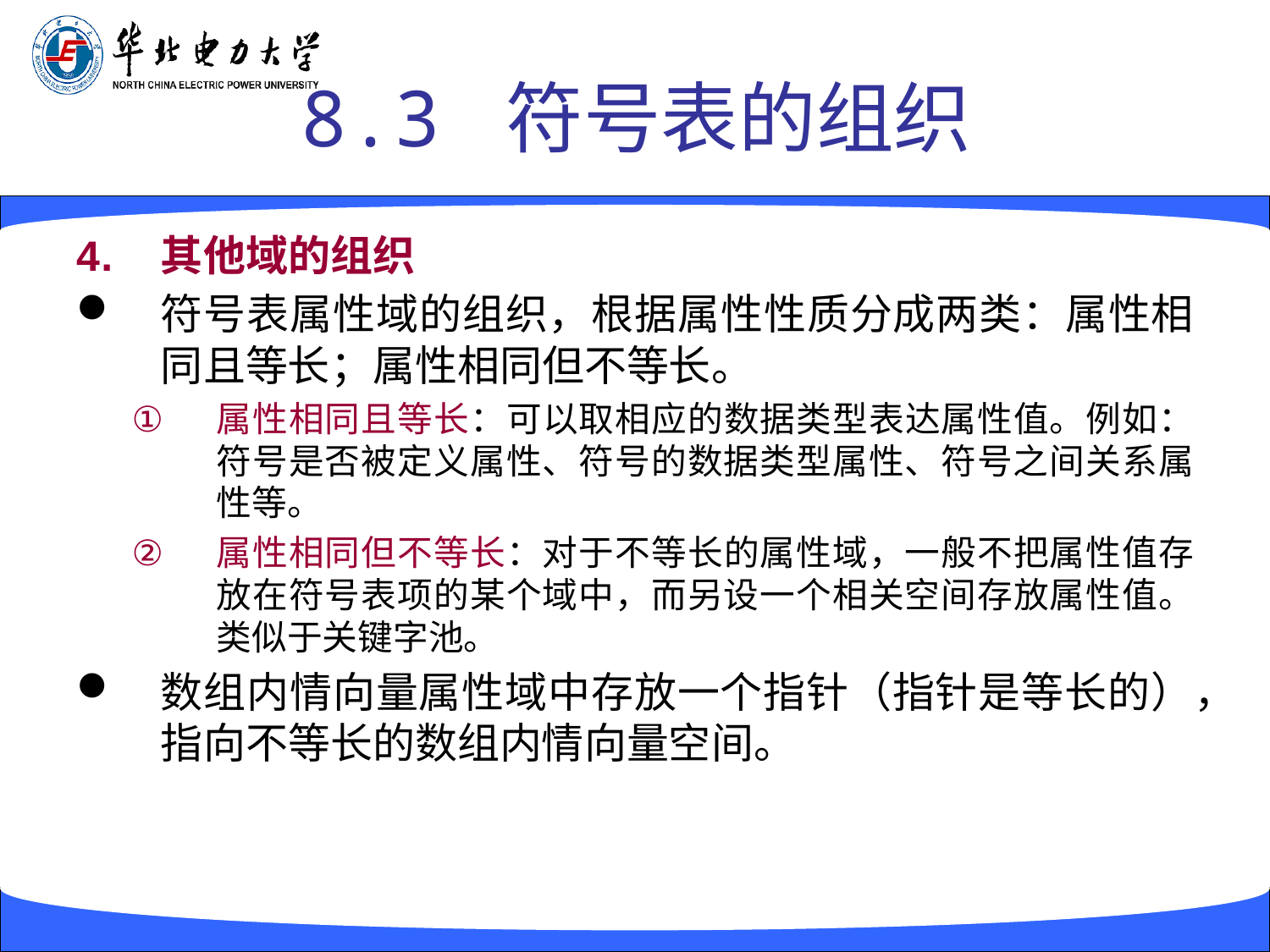

# 8.3 符号表的组织
其他域的组织
符号表属性域的组织，根据属性性质分成两类：属性相同且等长；属性相同但不等长。
属性相同且等长：可以取相应的数据类型表达属性值。例如：符号是否被定义属性、符号的数据类型属性、符号之间关系属性等。
属性相同但不等长：对于不等长的属性域，一般不把属性值存放在符号表项的某个域中，而另设一个相关空间存放属性值。类似于关键字池。
数组内情向量属性域中存放一个指针（指针是等长的），指向不等长的数组内情向量空间。